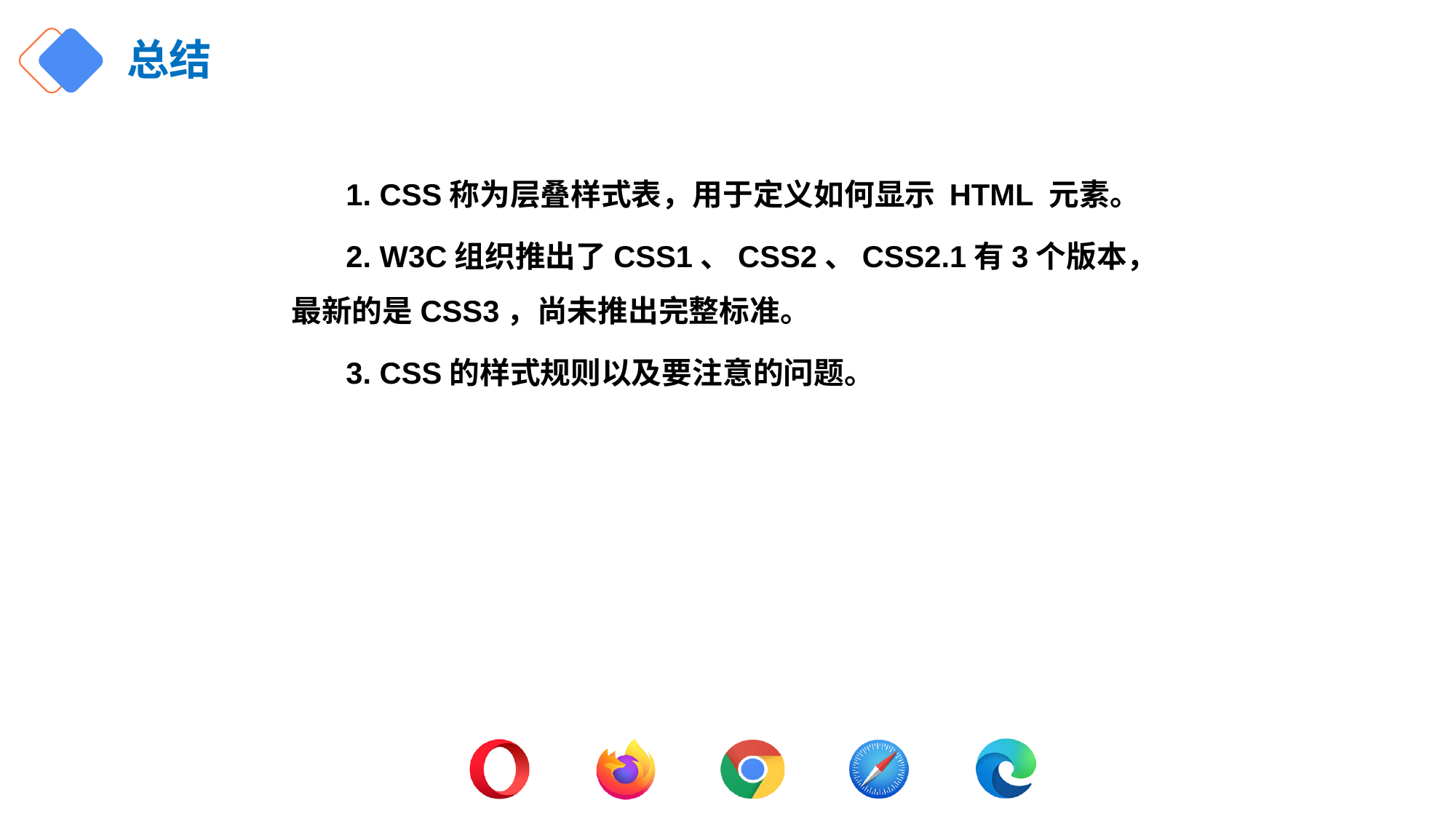

# 总结
1. CSS称为层叠样式表，用于定义如何显示 HTML 元素。
2. W3C组织推出了CSS1、CSS2、CSS2.1有3个版本，最新的是CSS3，尚未推出完整标准。
3. CSS的样式规则以及要注意的问题。